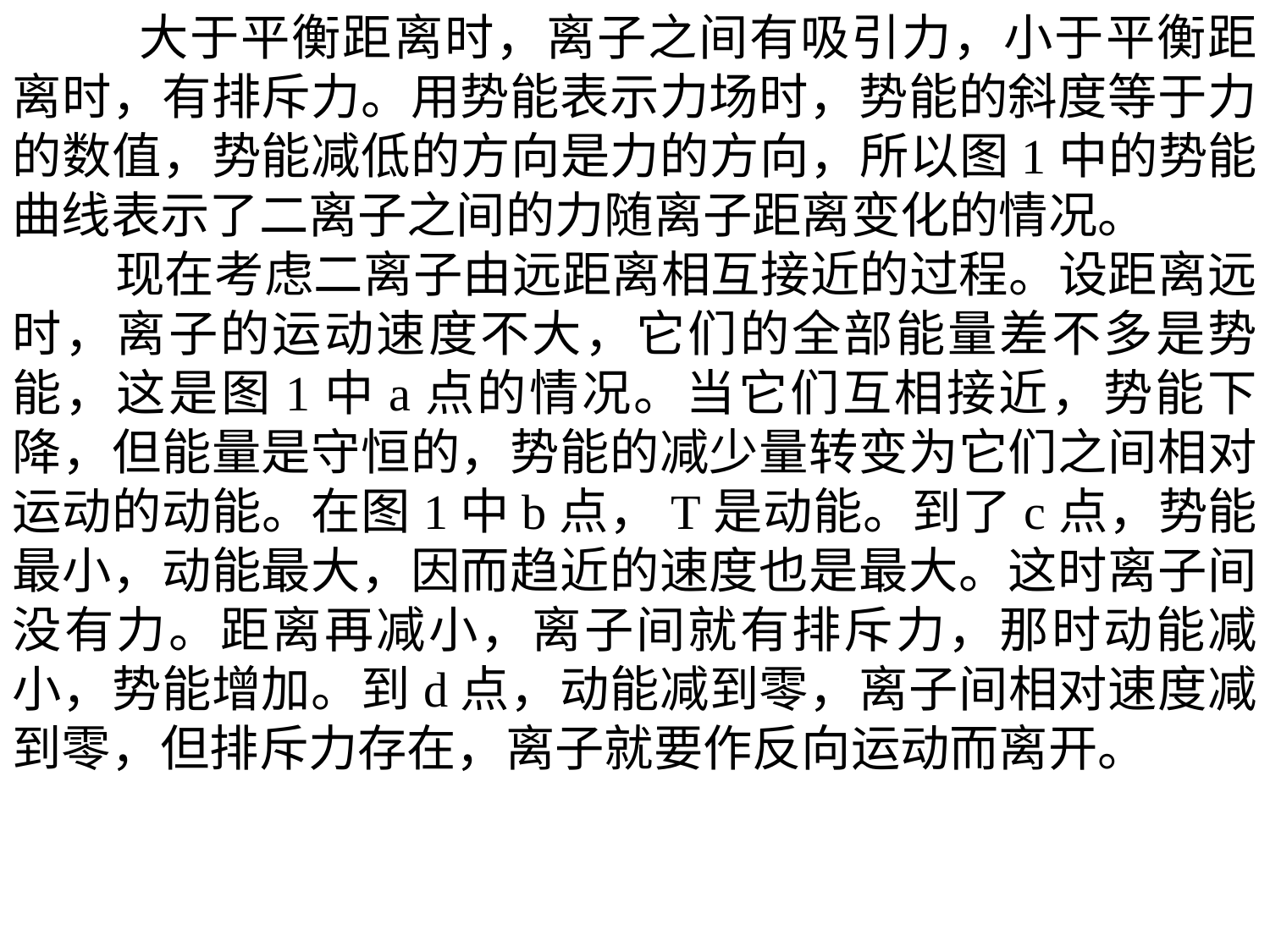

大于平衡距离时，离子之间有吸引力，小于平衡距离时，有排斥力。用势能表示力场时，势能的斜度等于力的数值，势能减低的方向是力的方向，所以图1中的势能曲线表示了二离子之间的力随离子距离变化的情况。
        现在考虑二离子由远距离相互接近的过程。设距离远时，离子的运动速度不大，它们的全部能量差不多是势能，这是图1中a点的情况。当它们互相接近，势能下降，但能量是守恒的，势能的减少量转变为它们之间相对运动的动能。在图1中b点，T是动能。到了c点，势能最小，动能最大，因而趋近的速度也是最大。这时离子间没有力。距离再减小，离子间就有排斥力，那时动能减小，势能增加。到d点，动能减到零，离子间相对速度减到零，但排斥力存在，离子就要作反向运动而离开。